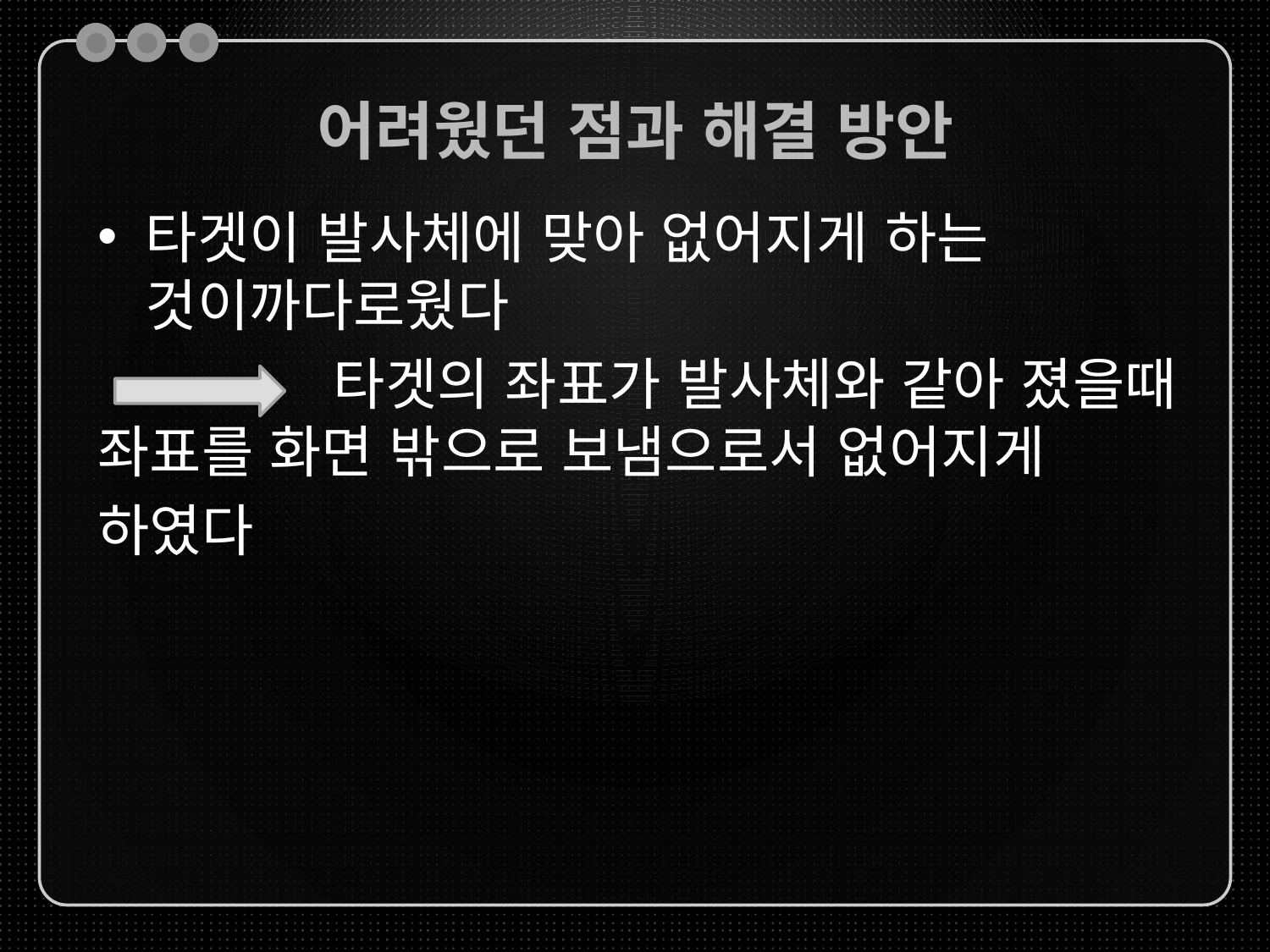

# 어려웠던 점과 해결 방안
타겟이 발사체에 맞아 없어지게 하는 것이까다로웠다
              타겟의 좌표가 발사체와 같아 졌을때 좌표를 화면 밖으로 보냄으로서 없어지게
하였다